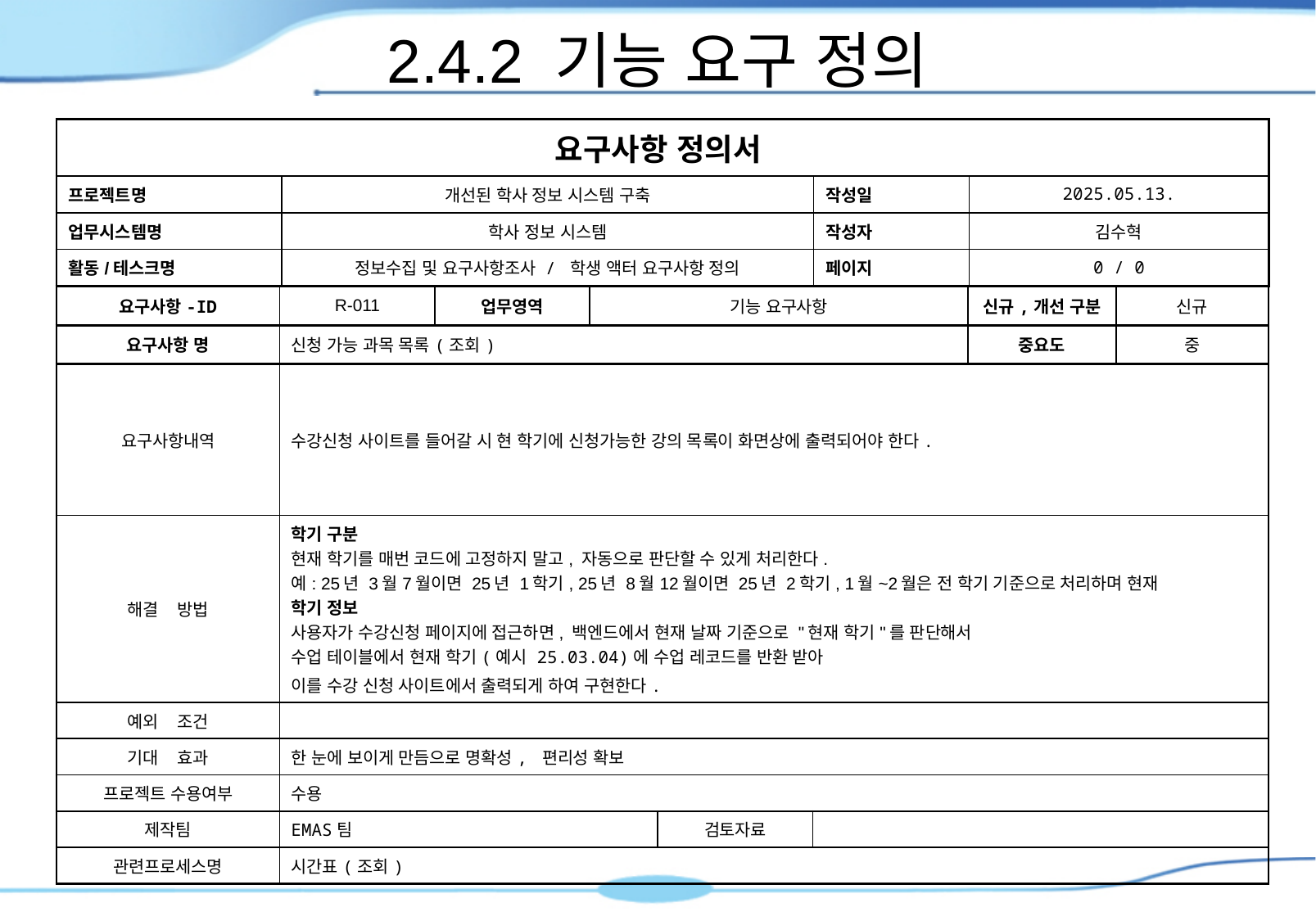

2.4.2 기능 요구 정의
| 요구사항 정의서 |  |  |  |
| --- | --- | --- | --- |
| 프로젝트명 | 개선된 학사 정보 시스템 구축 | 작성일 | 2025.05.13. |
| 업무시스템명 | 학사 정보 시스템 | 작성자 | 김수혁 |
| 활동/테스크명 | 정보수집 및 요구사항조사 / 학생 액터 요구사항 정의 | 페이지 | 0 / 0 |
| 요구사항-ID | R-011 | 업무영역 | 기능 요구사항 |  |  | 신규,개선 구분 | 신규 |
| --- | --- | --- | --- | --- | --- | --- | --- |
| 요구사항 명 | 신청 가능 과목 목록(조회) |  |  |  |  | 중요도 | 중 |
| 요구사항내역 | 수강신청 사이트를 들어갈 시 현 학기에 신청가능한 강의 목록이 화면상에 출력되어야 한다. |  |  |  |  |  |  |
| 해결 방법 | 학기 구분 현재 학기를 매번 코드에 고정하지 말고, 자동으로 판단할 수 있게 처리한다. 예: 25년 3월7월이면 25년 1학기, 25년 8월12월이면 25년 2학기, 1월~2월은 전 학기 기준으로 처리하며 현재 학기 정보 사용자가 수강신청 페이지에 접근하면, 백엔드에서 현재 날짜 기준으로 "현재 학기"를 판단해서 수업 테이블에서 현재 학기(예시 25.03.04)에 수업 레코드를 반환 받아 이를 수강 신청 사이트에서 출력되게 하여 구현한다. |  |  |  |  |  |  |
| 예외 조건 |  |  |  |  |  |  |  |
| 기대 효과 | 한 눈에 보이게 만듬으로 명확성, 편리성 확보 |  |  |  |  |  |  |
| 프로젝트 수용여부 | 수용 |  |  |  |  |  |  |
| 제작팀 | EMAS팀 |  |  | 검토자료 |  |  |  |
| 관련프로세스명 | 시간표(조회) |  |  |  |  |  |  |